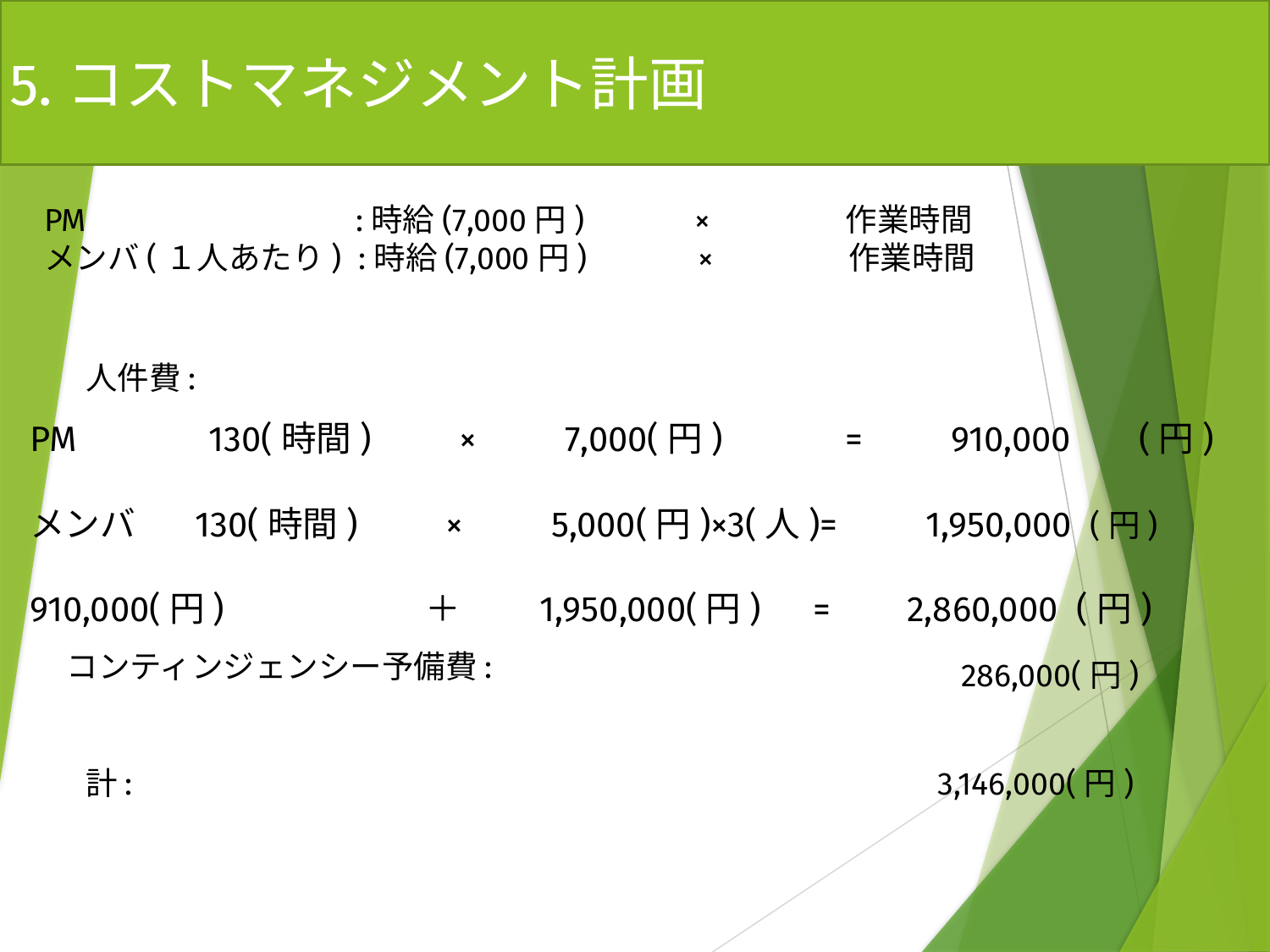

5.コストマネジメント計画
PM　　　　　　　　:時給(7,000円)　　　×　　　　作業時間
メンバ(１人あたり)  :時給(7,000円)　　　×　　　　作業時間

人件費:
PM 　　　130(時間)　　×　　7,000(円)　　　=　　910,000　  (円)

メンバ　  130(時間)　　×　　5,000(円)×3(人)=　　1,950,000  (円)

910,000(円)　　　　　  ＋　　1,950,000(円)　=　   2,860,000  (円)
コンティンジェンシー予備費:
286,000(円)
計:
3,146,000(円)